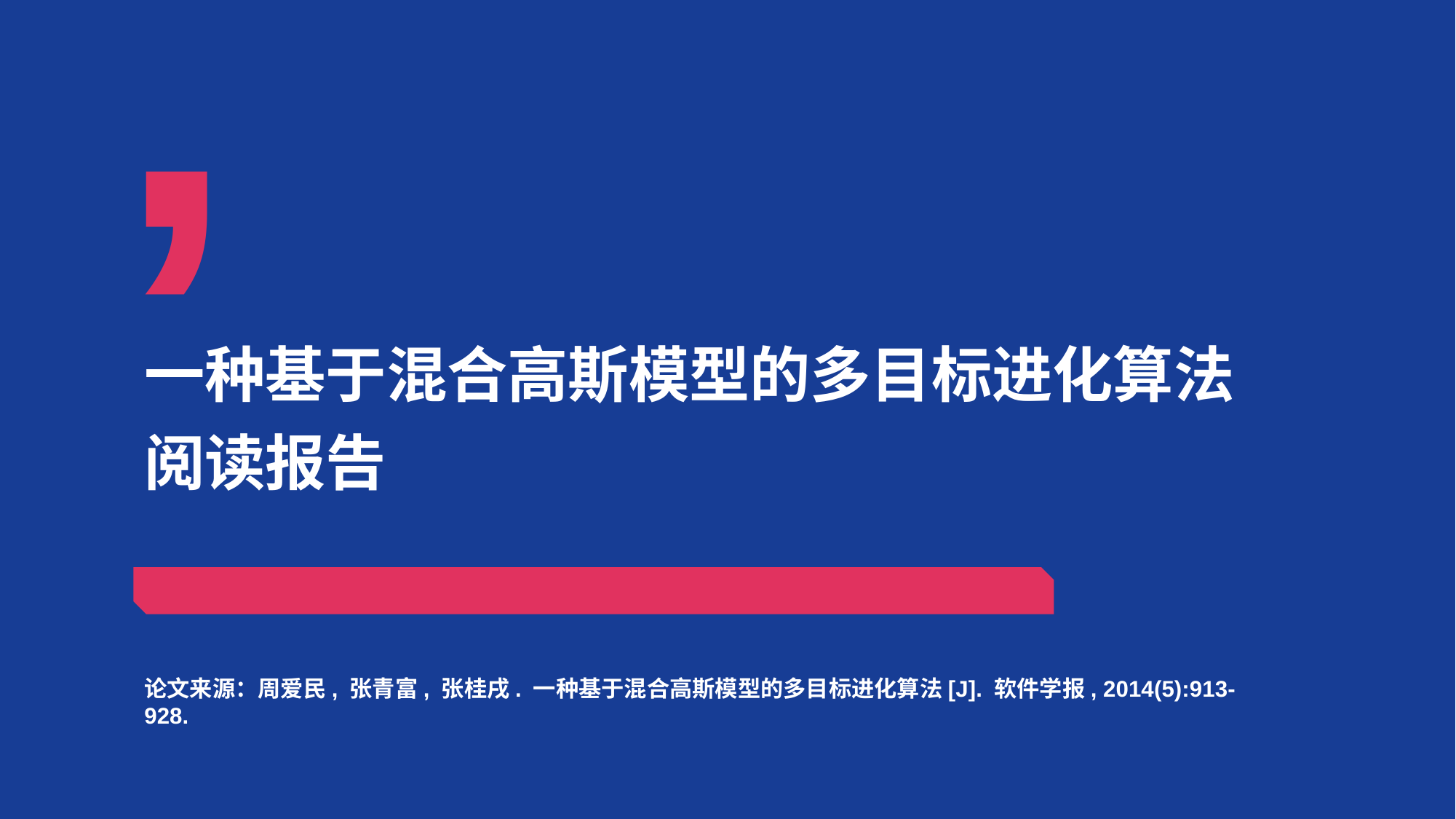

一种基于混合高斯模型的多目标进化算法
阅读报告
论文来源：周爱民, 张青富, 张桂戌. 一种基于混合高斯模型的多目标进化算法[J]. 软件学报, 2014(5):913-928.